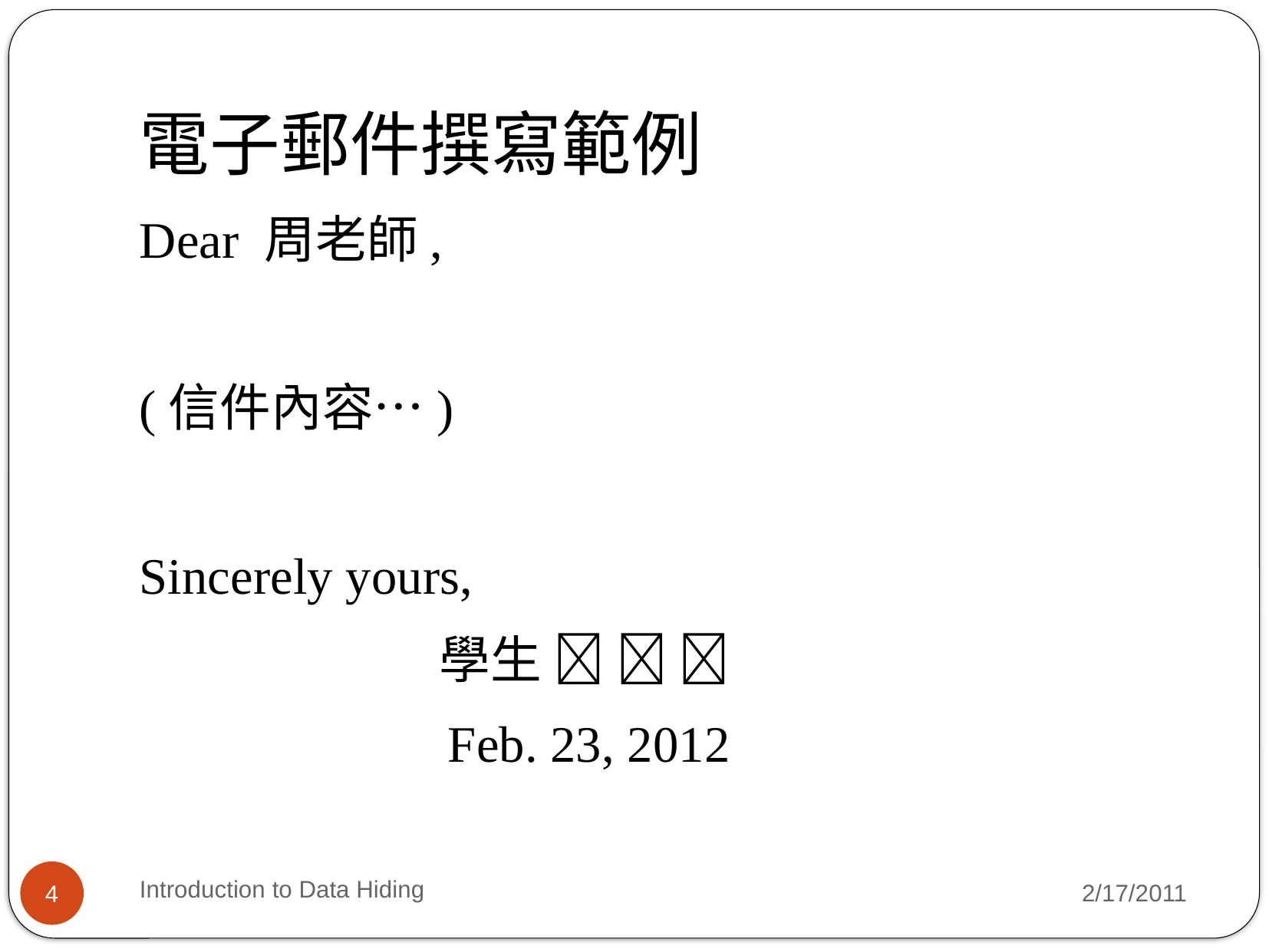

# 電子郵件撰寫範例
Dear 周老師,

(信件內容…)

Sincerely yours,
                         學生 Ο Ο Ο
                        Feb. 23, 2012
Introduction to Data Hiding
2/17/2011
4